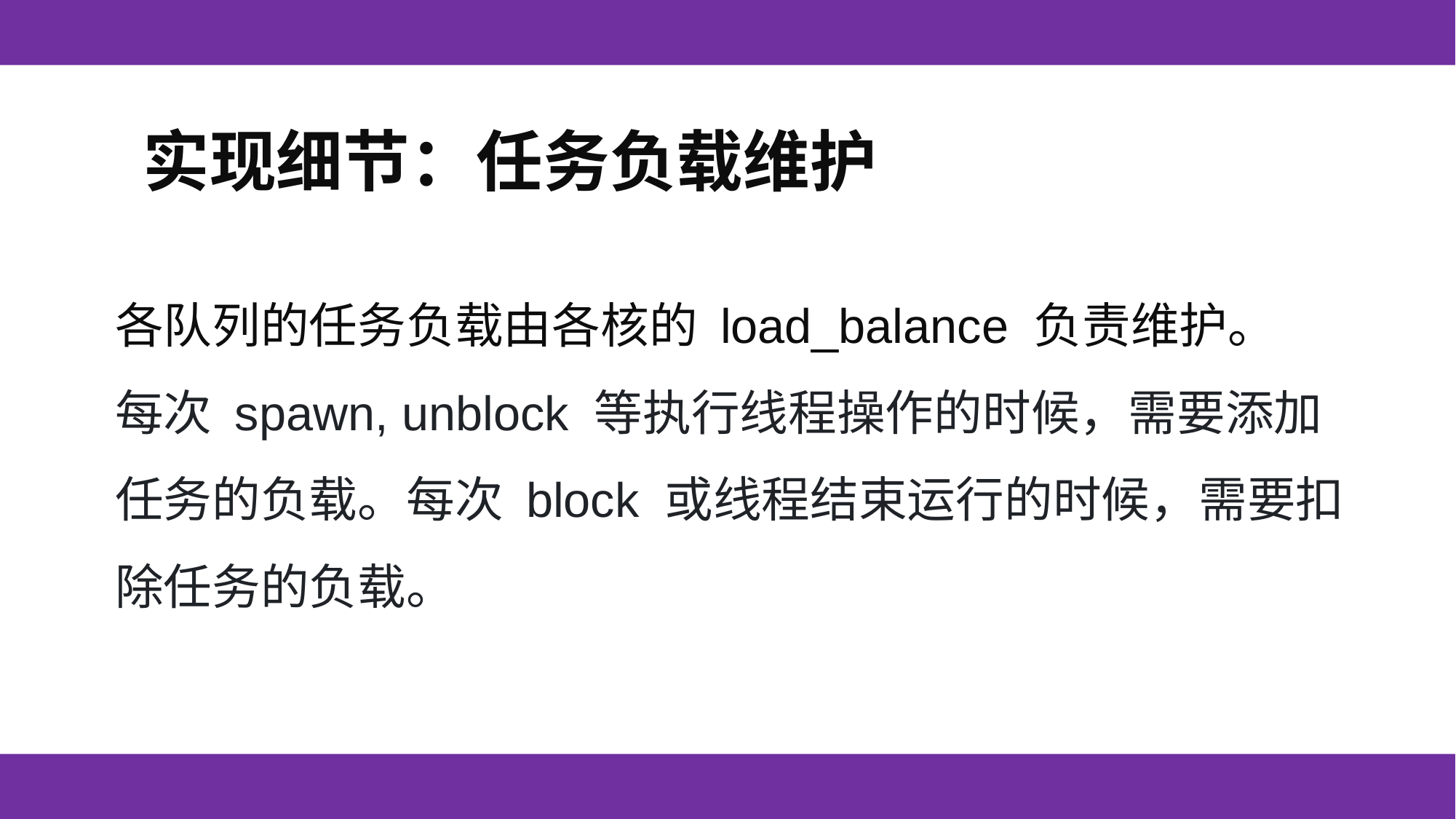

实现细节：任务负载维护
各队列的任务负载由各核的 load_balance 负责维护。
每次 spawn, unblock 等执行线程操作的时候，需要添加任务的负载。每次 block 或线程结束运行的时候，需要扣除任务的负载。